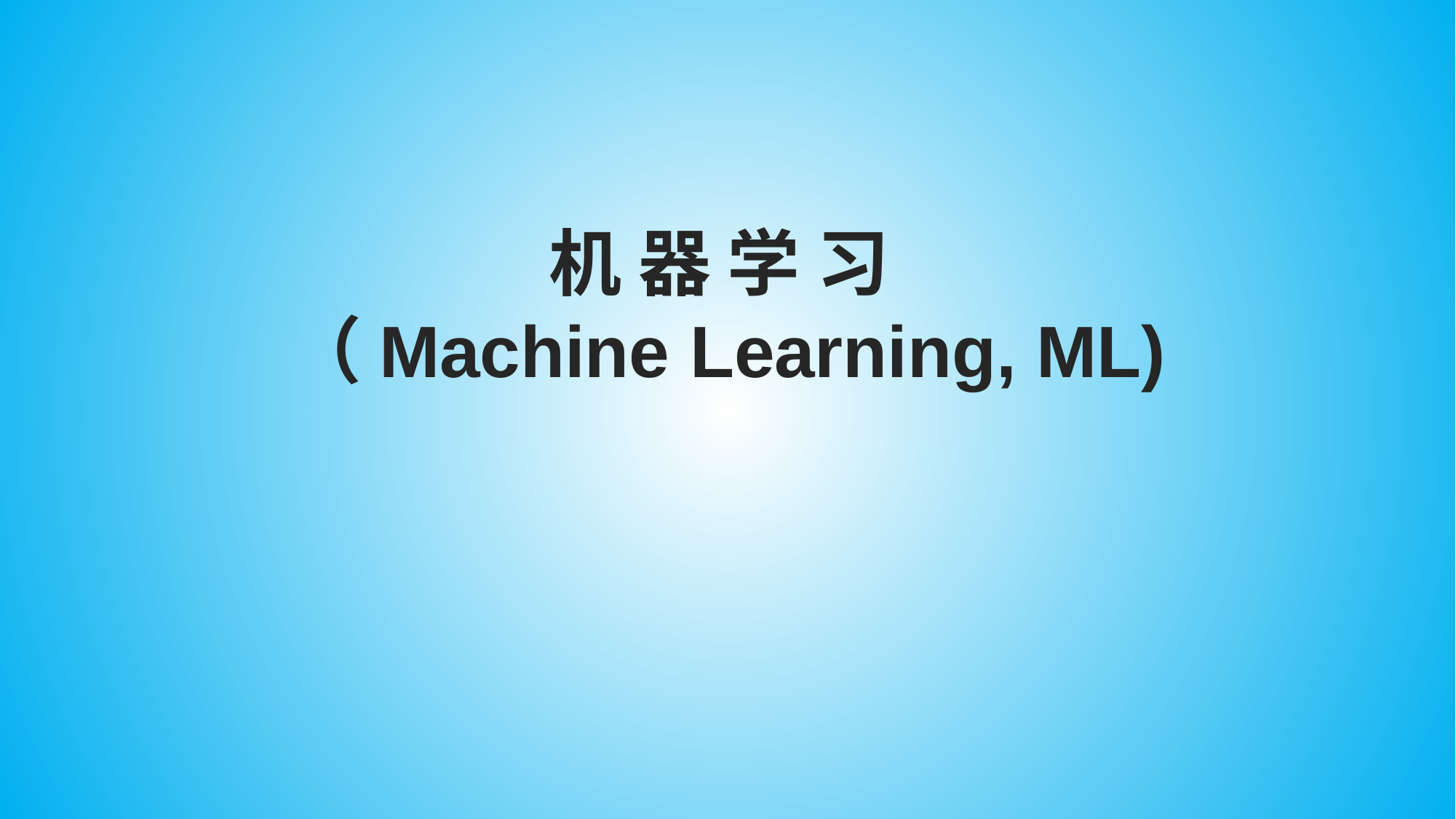

机 器 学 习
（Machine Learning, ML)